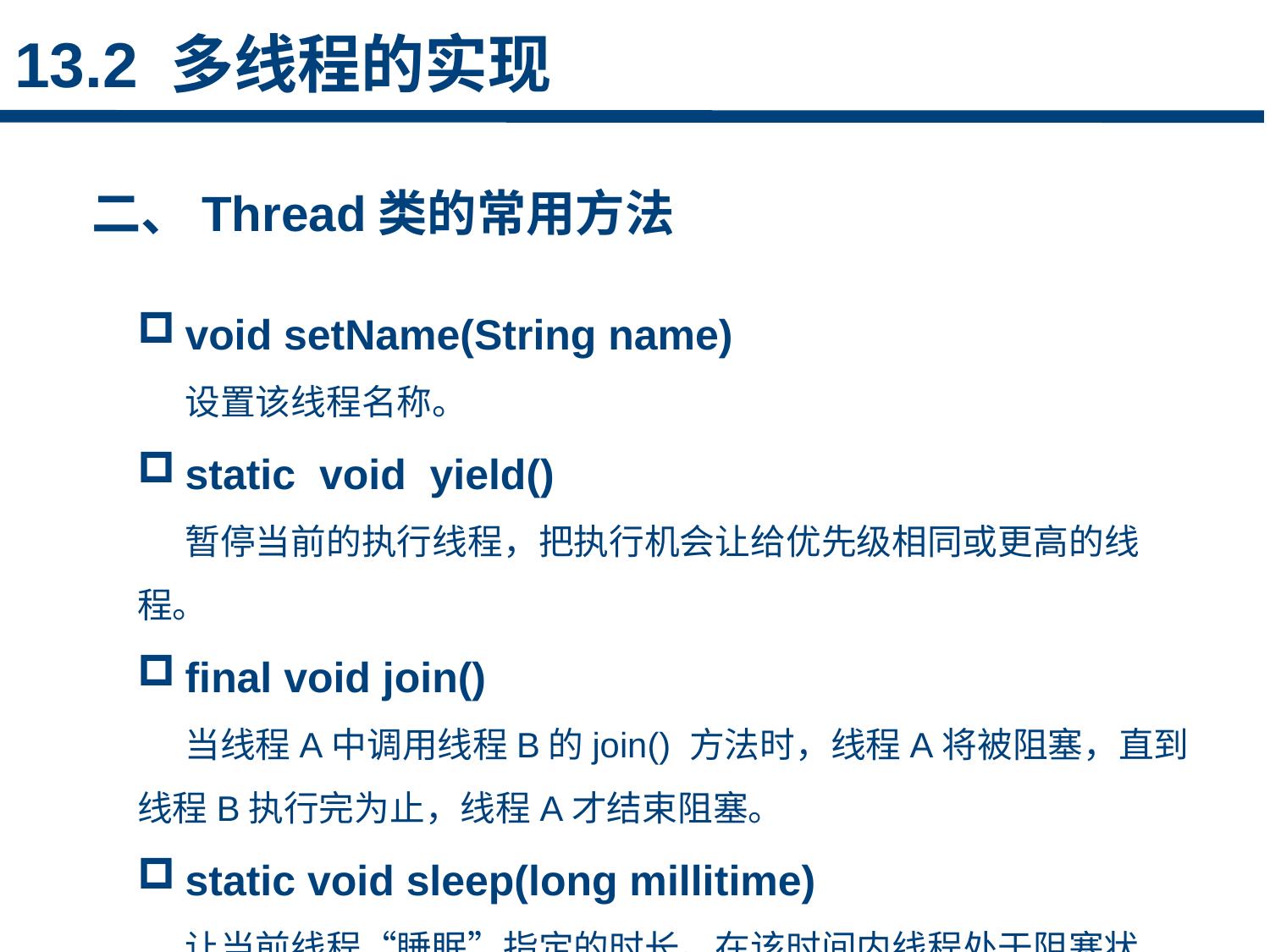

13.2 多线程的实现
二、Thread类的常用方法
点击添加文本
void setName(String name)
     设置该线程名称。
static  void  yield()
     暂停当前的执行线程，把执行机会让给优先级相同或更高的线程。
final void join()
     当线程A中调用线程B的join() 方法时，线程A将被阻塞，直到线程B执行完为止，线程A才结束阻塞。
static void sleep(long millitime)
     让当前线程“睡眠”指定的时长。在该时间内线程处于阻塞状态。
点击添加文本
点击添加文本
点击添加文本